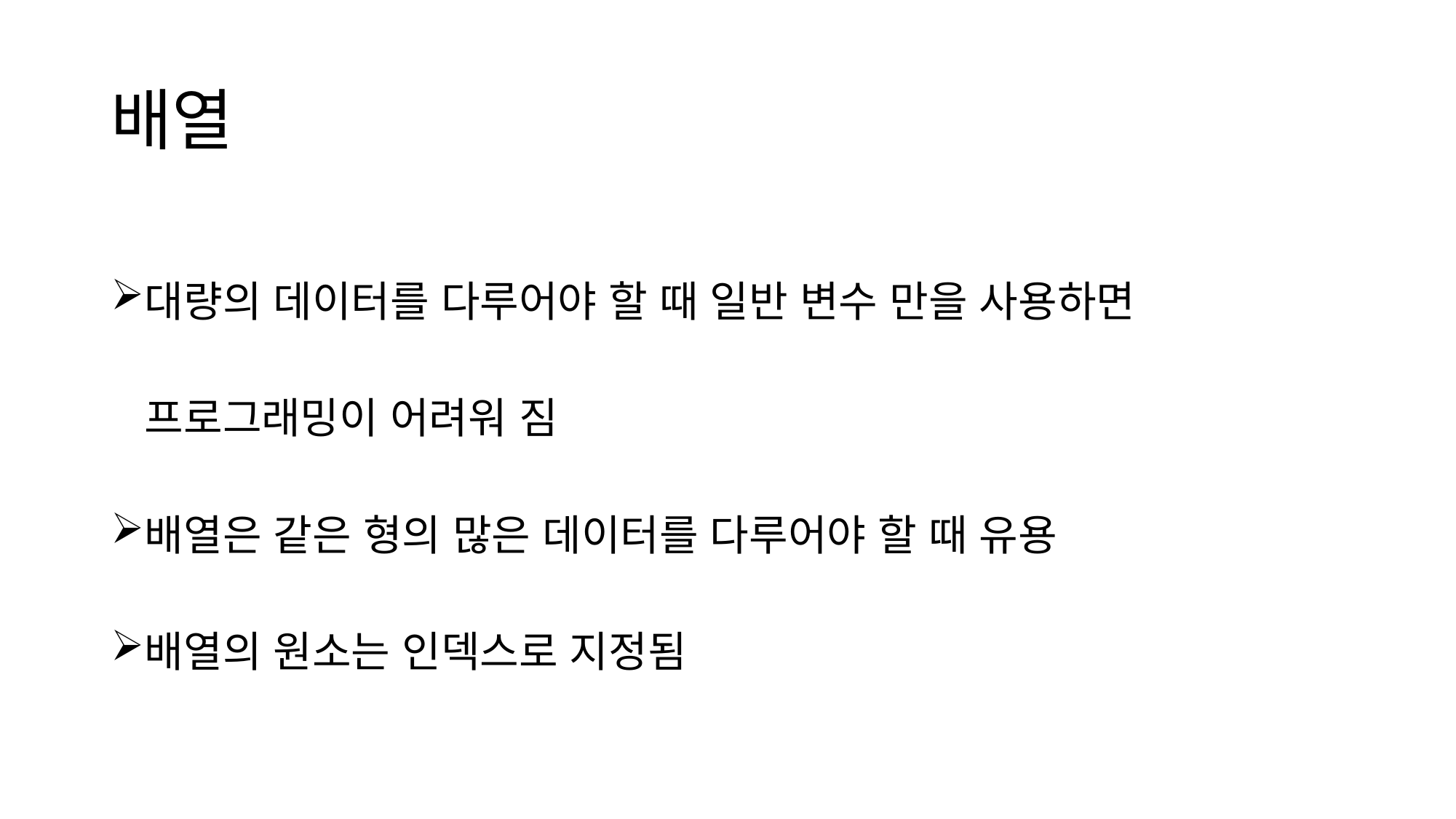

# 배열
대량의 데이터를 다루어야 할 때 일반 변수 만을 사용하면
  프로그래밍이 어려워 짐
배열은 같은 형의 많은 데이터를 다루어야 할 때 유용
배열의 원소는 인덱스로 지정됨